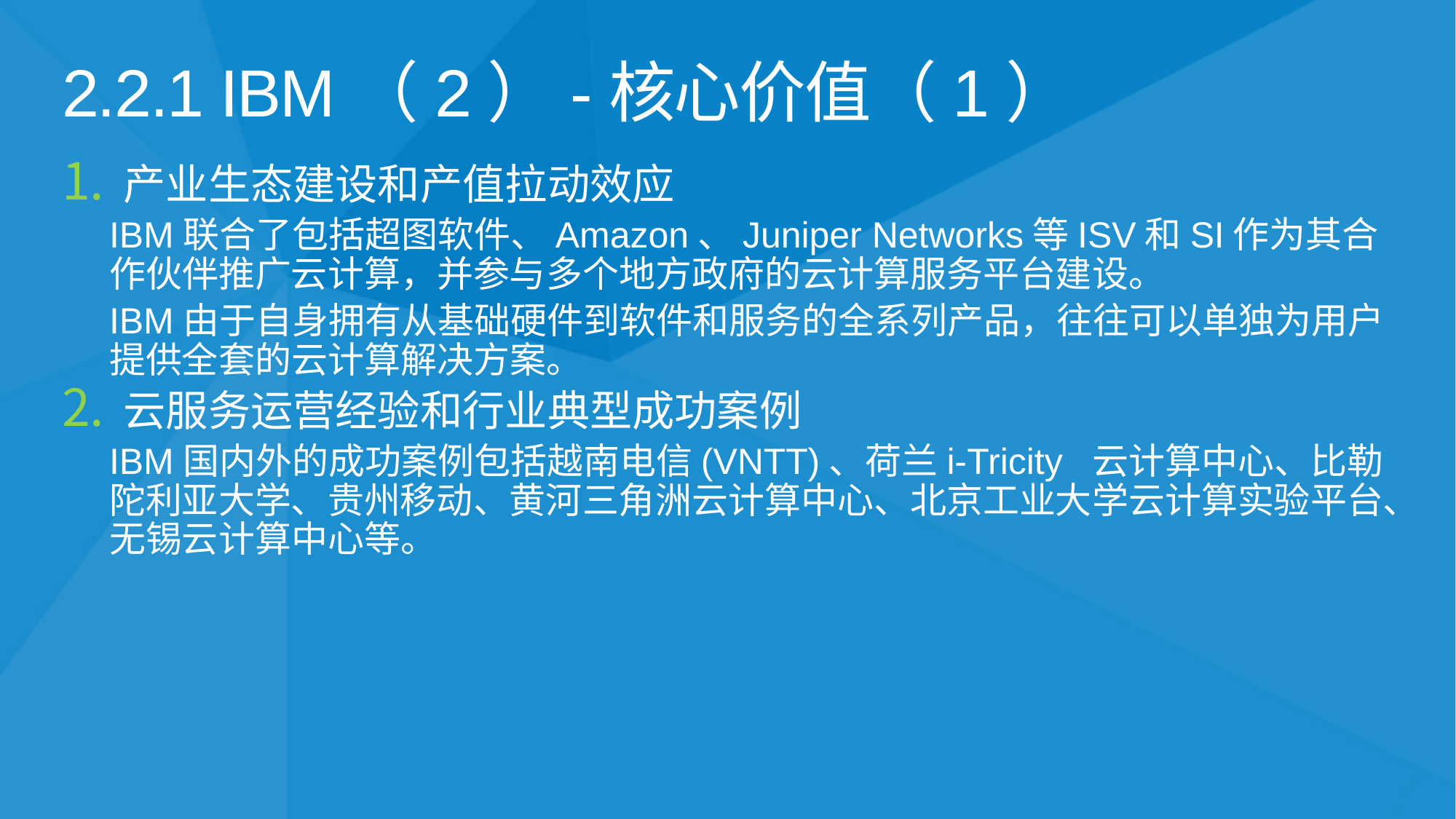

# 2.2.1 IBM（2）-核心价值（1）
产业生态建设和产值拉动效应
IBM联合了包括超图软件、Amazon、Juniper Networks等ISV和SI作为其合作伙伴推广云计算，并参与多个地方政府的云计算服务平台建设。
IBM由于自身拥有从基础硬件到软件和服务的全系列产品，往往可以单独为用户提供全套的云计算解决方案。
云服务运营经验和行业典型成功案例
IBM国内外的成功案例包括越南电信(VNTT)、荷兰i-Tricity  云计算中心、比勒陀利亚大学、贵州移动、黄河三角洲云计算中心、北京工业大学云计算实验平台、无锡云计算中心等。